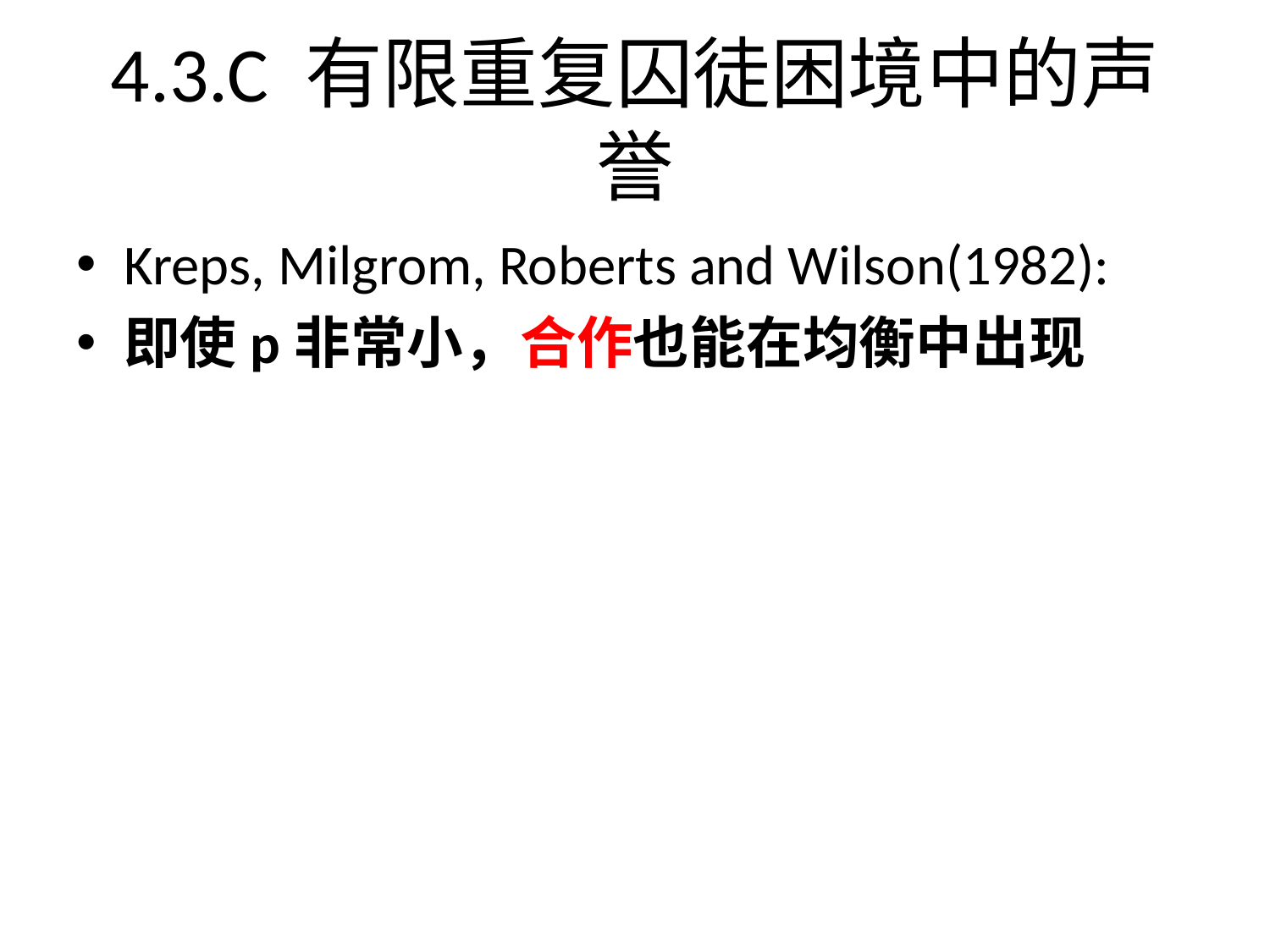

4.3.C 有限重复囚徒困境中的声誉
Kreps, Milgrom, Roberts and Wilson(1982):
即使p非常小，合作也能在均衡中出现